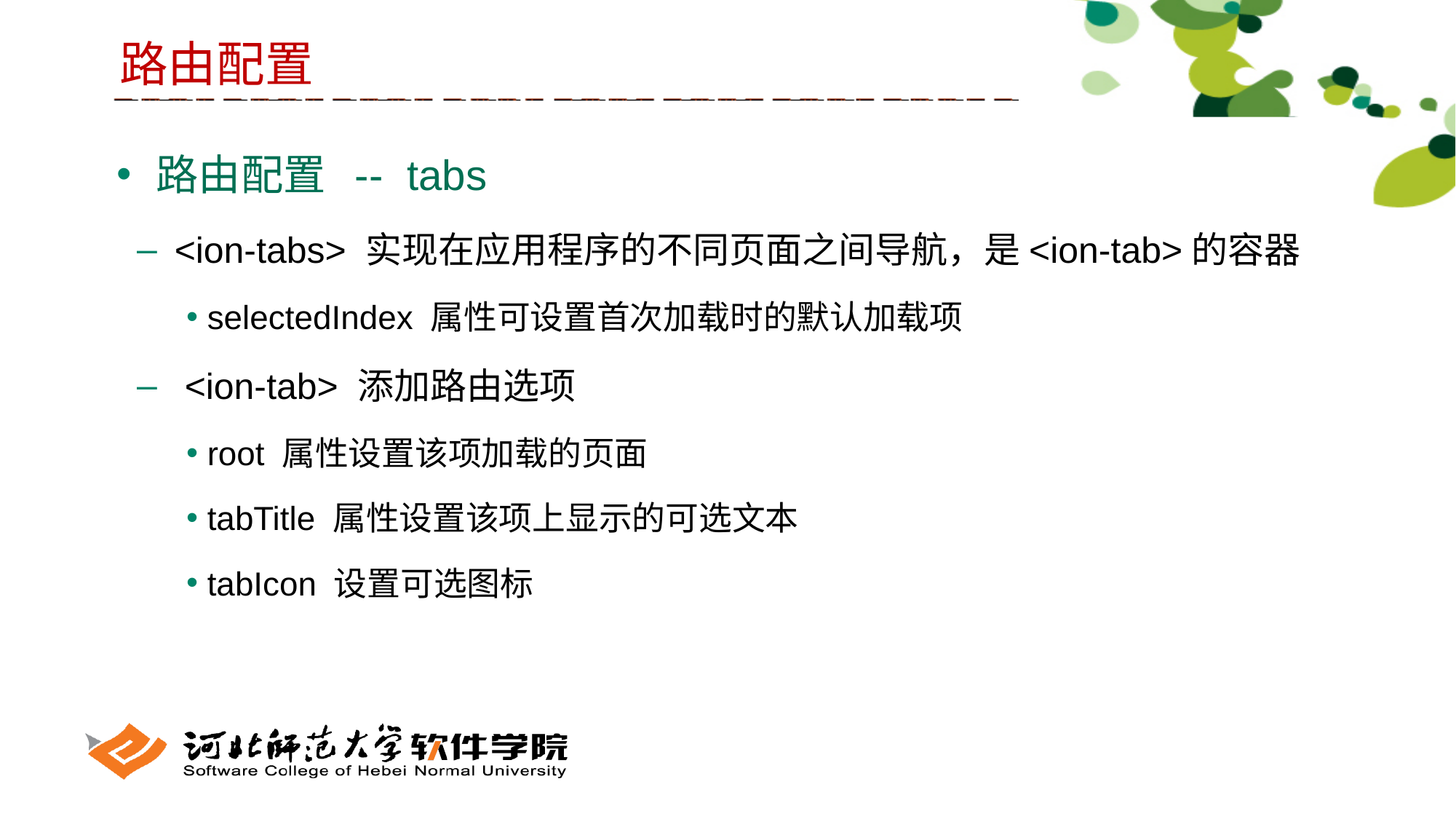

路由配置
 路由配置  --  tabs
 <ion-tabs> 实现在应用程序的不同页面之间导航，是<ion-tab>的容器
 selectedIndex 属性可设置首次加载时的默认加载项
  <ion-tab> 添加路由选项
 root 属性设置该项加载的页面
 tabTitle 属性设置该项上显示的可选文本
 tabIcon 设置可选图标